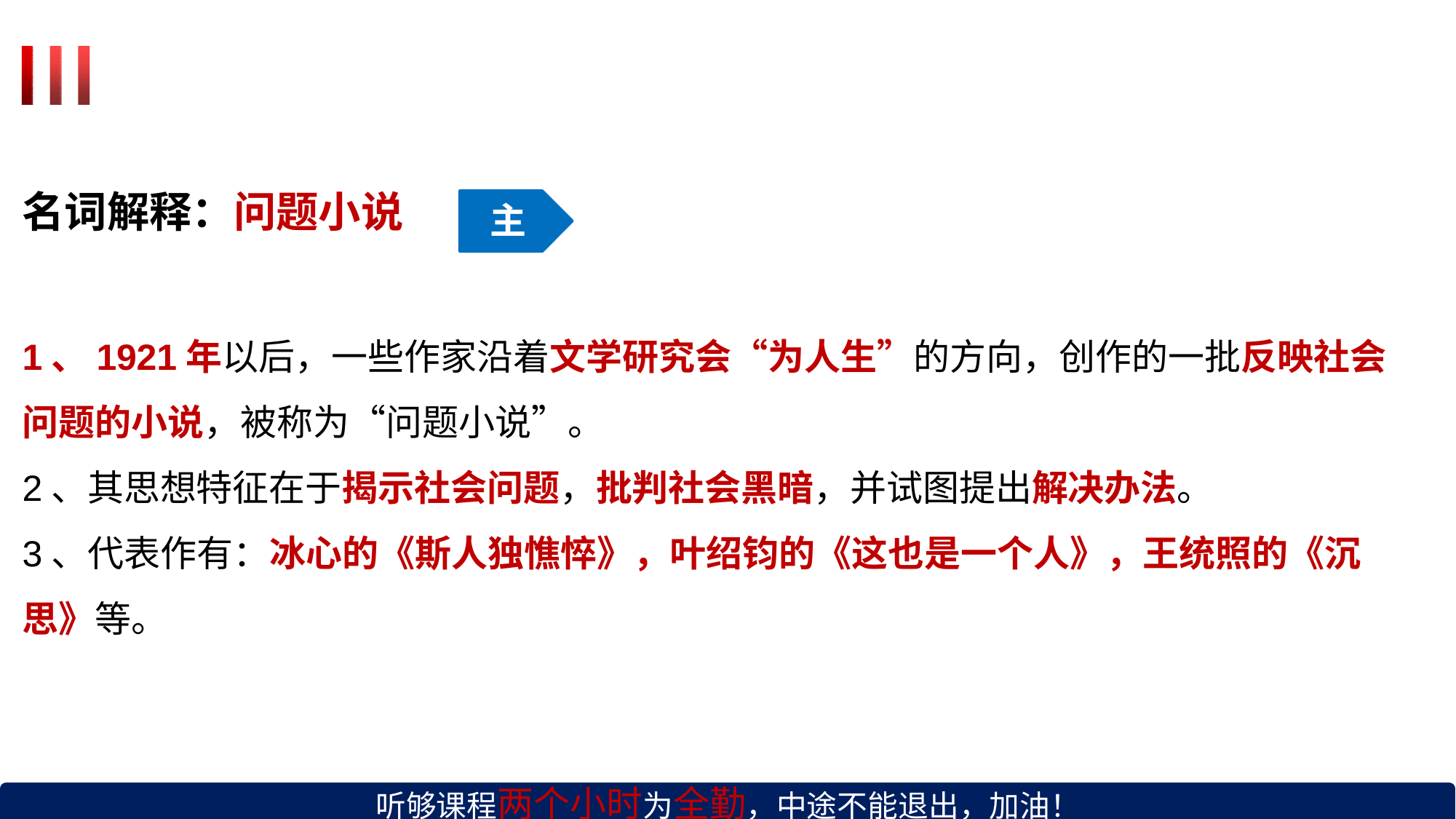

# 名词解释：问题小说

主
1、1921年以后，一些作家沿着文学研究会“为人生”的方向，创作的一批反映社会 问题的小说，被称为“问题小说”。
2、其思想特征在于揭示社会问题，批判社会黑暗，并试图提出解决办法。
3、代表作有：冰心的《斯人独憔悴》，叶绍钧的《这也是一个人》，王统照的《沉 思》等。
75

听够课程两个小时为全勤，中途不能退出，加油！